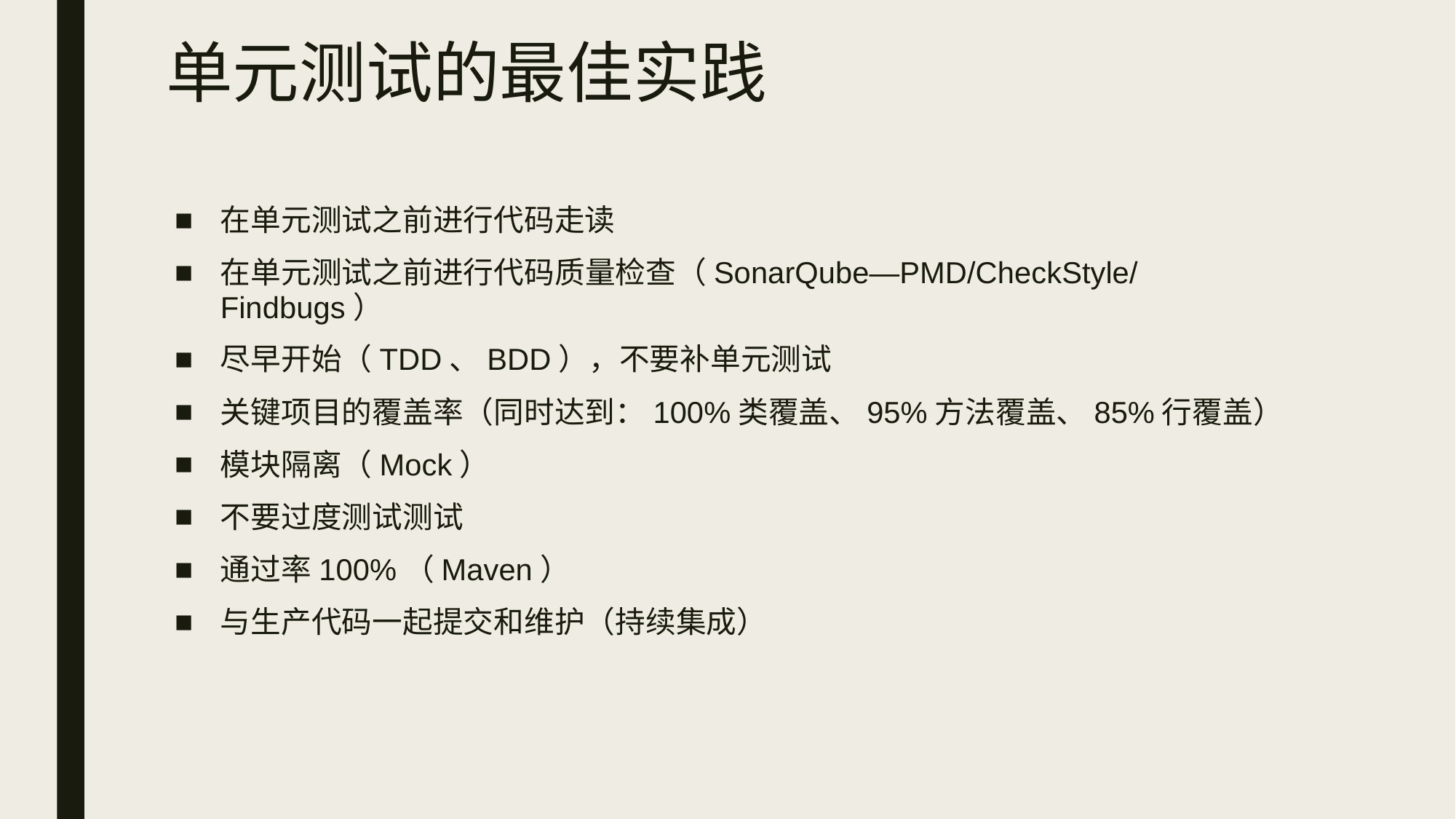

# 单元测试的最佳实践

在单元测试之前进行代码走读
在单元测试之前进行代码质量检查（SonarQube—PMD/CheckStyle/Findbugs）
尽早开始（TDD、BDD），不要补单元测试
关键项目的覆盖率（同时达到：100%类覆盖、95%方法覆盖、85%行覆盖）
模块隔离（Mock）
不要过度测试测试
通过率100%（Maven）
与生产代码一起提交和维护（持续集成）